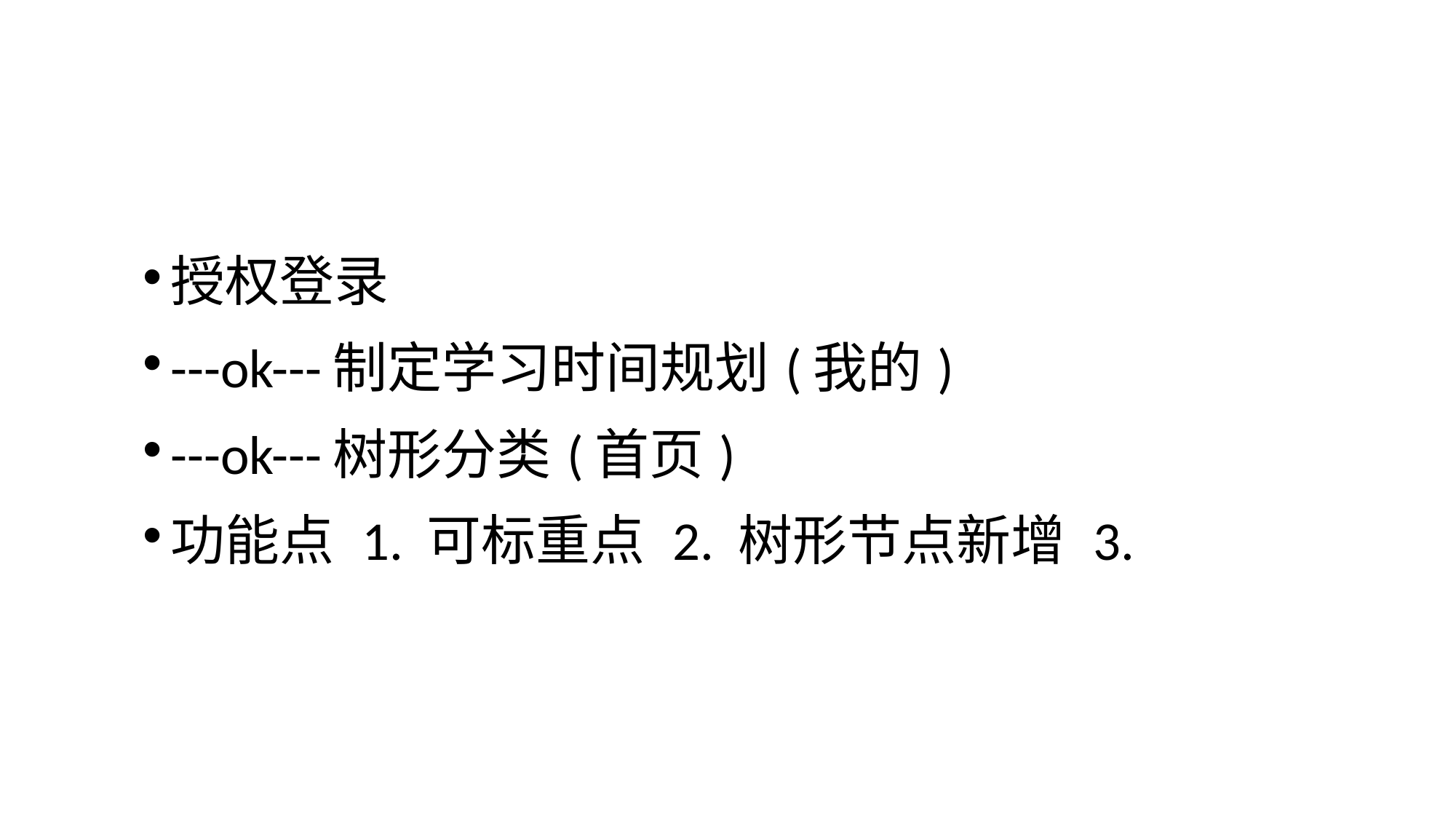

授权登录
---ok---制定学习时间规划(我的)
---ok---树形分类(首页)
功能点 1. 可标重点 2. 树形节点新增 3.